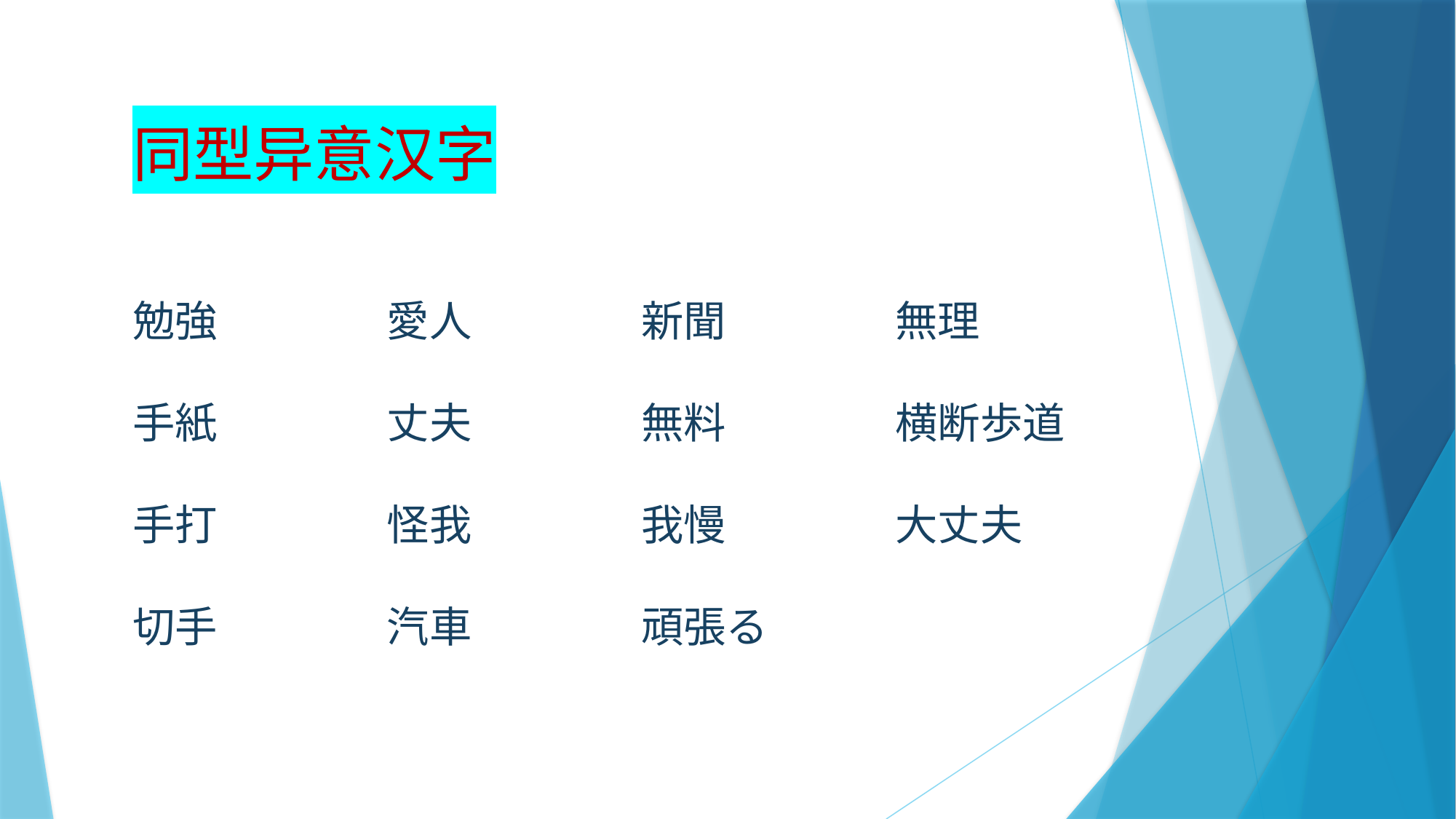

同型异意汉字

勉強　　　　愛人　　　　新聞　　　　無理

手紙　　　　丈夫　　　　無料　　　　横断歩道

手打　　　　怪我　　　　我慢　　　　大丈夫

切手　　　　汽車　　　　頑張る